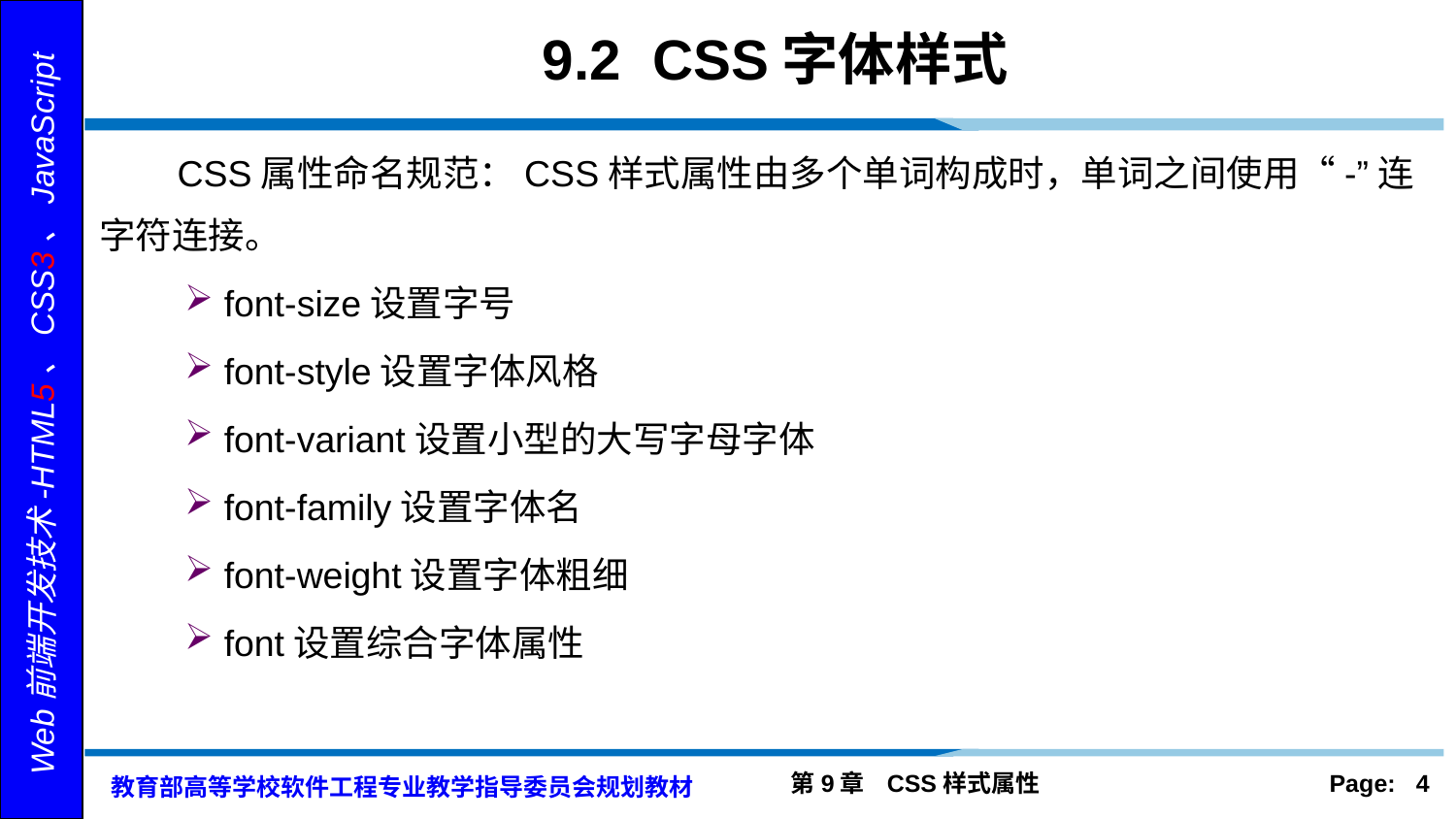

# 9.2  CSS字体样式
       CSS属性命名规范：CSS样式属性由多个单词构成时，单词之间使用“-”连字符连接。
 font-size设置字号
 font-style设置字体风格
 font-variant设置小型的大写字母字体
 font-family设置字体名
 font-weight设置字体粗细
 font设置综合字体属性